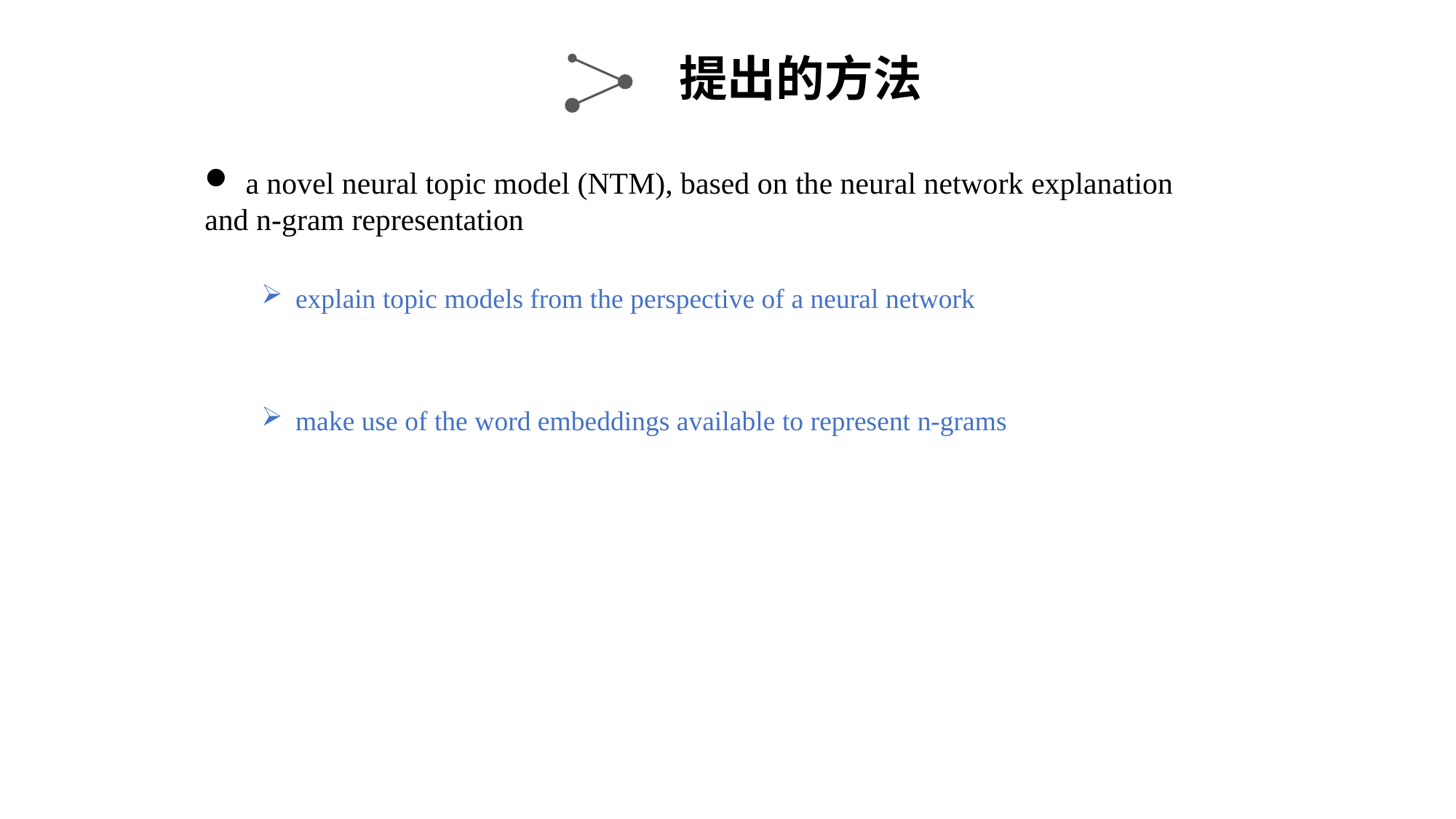

提出的方法
a novel neural topic model (NTM), based on the neural network explanation
and n-gram representation
explain topic models from the perspective of a neural network
make use of the word embeddings available to represent n-grams